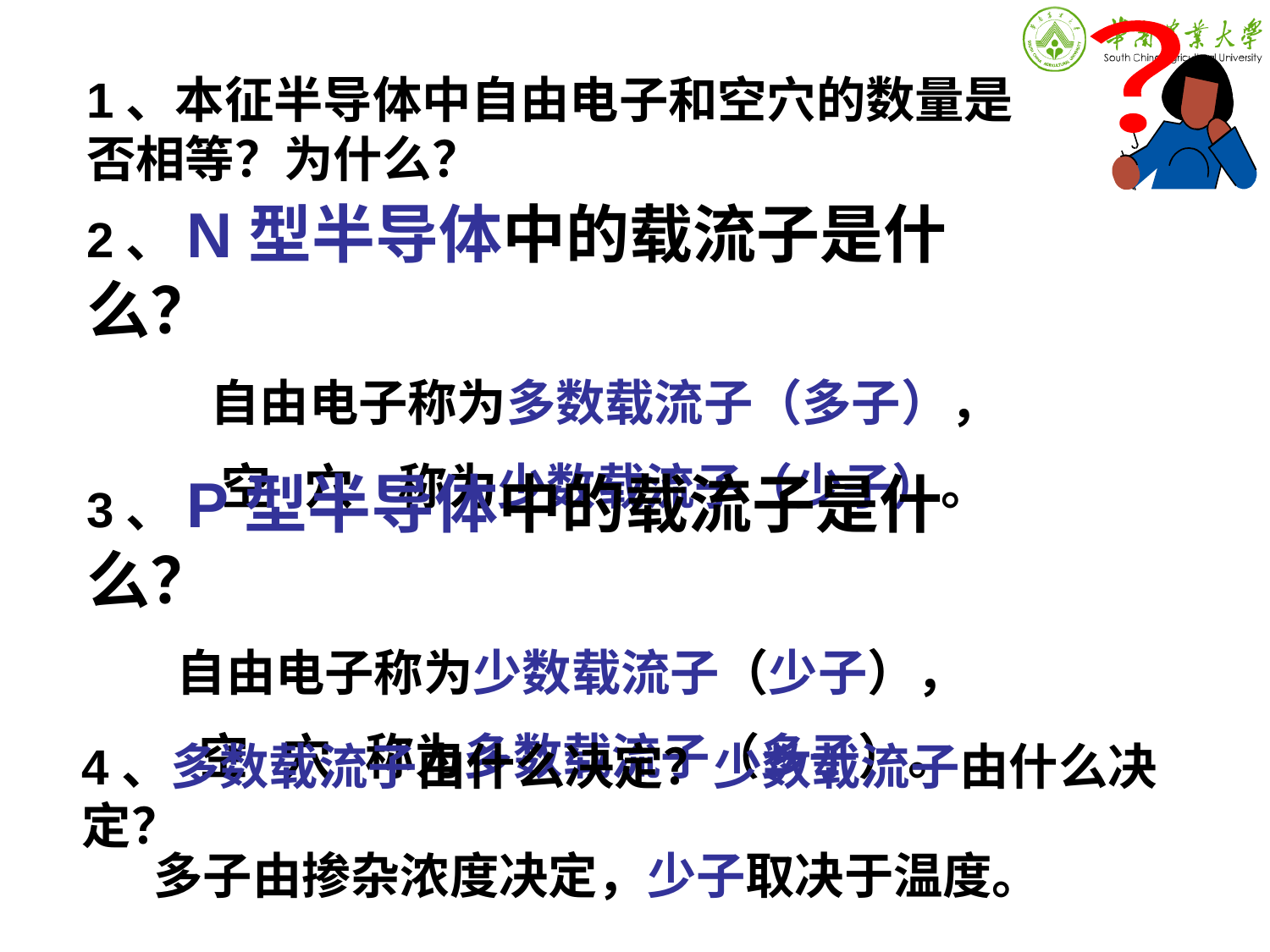

？

1、本征半导体中自由电子和空穴的数量是否相等？为什么？
2、N型半导体中的载流子是什么？
          自由电子称为多数载流子（多子），
           空   穴    称为少数载流子（少子）。
3、P型半导体中的载流子是什么？
       自由电子称为少数载流子（少子），
         空   穴   称为多数载流子（多子）。
4、多数载流子由什么决定？少数载流子由什么决定？
多子由掺杂浓度决定，少子取决于温度。